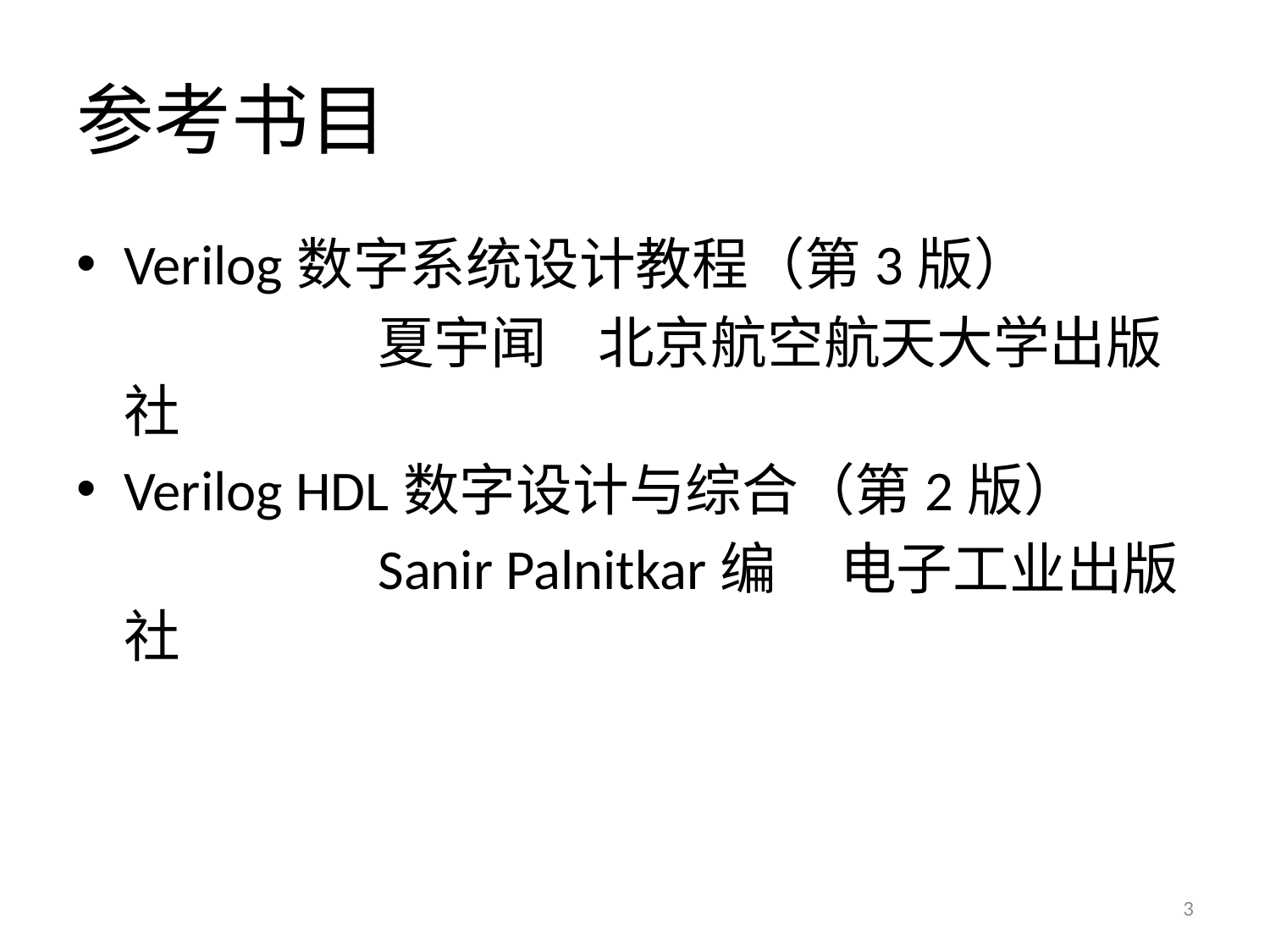

# 参考书目
Verilog数字系统设计教程（第3版）
			夏宇闻    北京航空航天大学出版社
Verilog HDL数字设计与综合（第2版）
			Sanir Palnitkar编     电子工业出版社

3